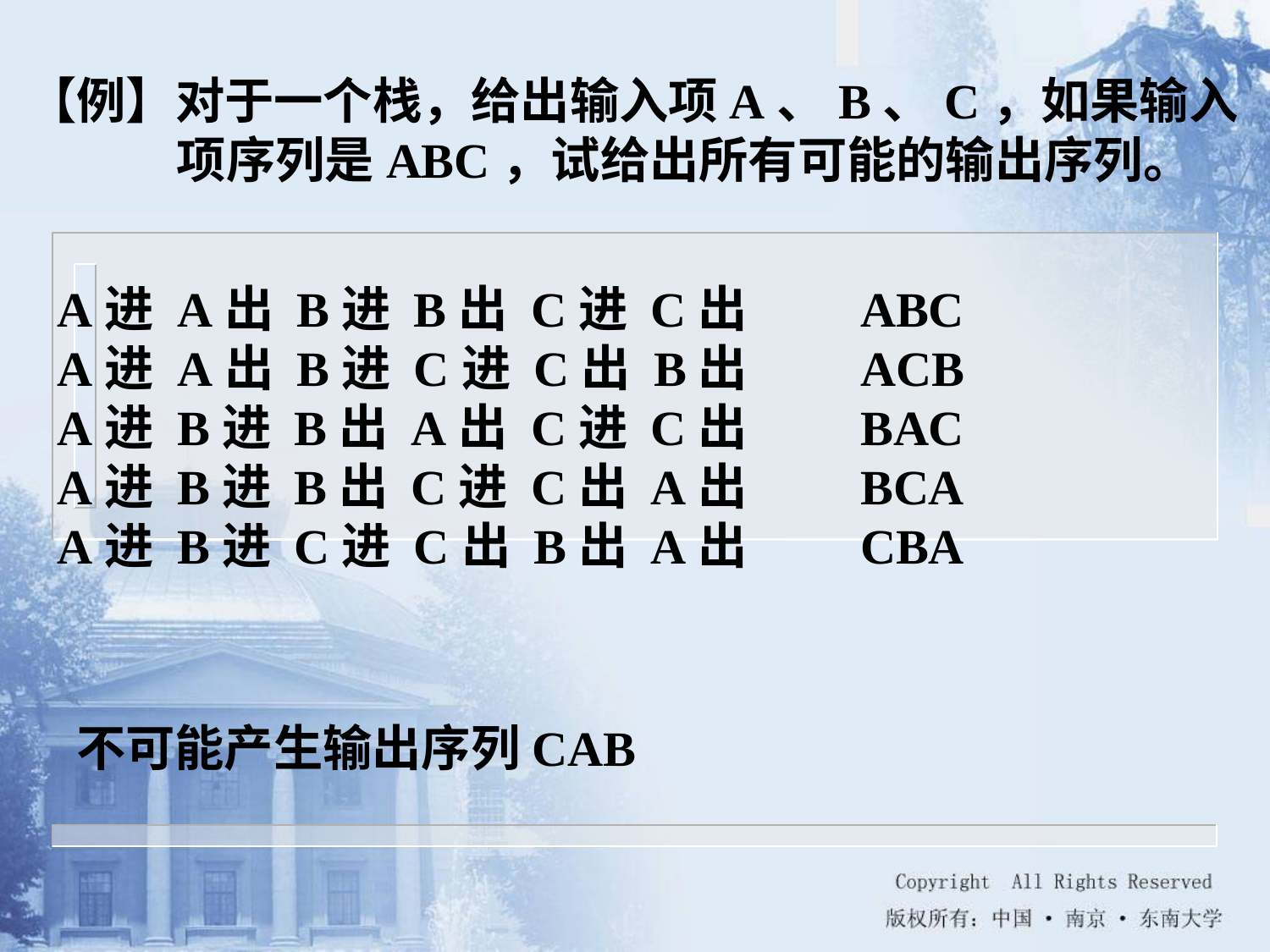

【例】对于一个栈，给出输入项A、B、C，如果输入项序列是ABC，试给出所有可能的输出序列。
A进 A出 B进 B出 C进 C出         ABC
A进 A出 B进 C进 C出 B出         ACB
A进 B进 B出 A出 C进 C出         BAC
A进 B进 B出 C进 C出 A出         BCA
A进 B进 C进 C出 B出 A出         CBA
不可能产生输出序列CAB